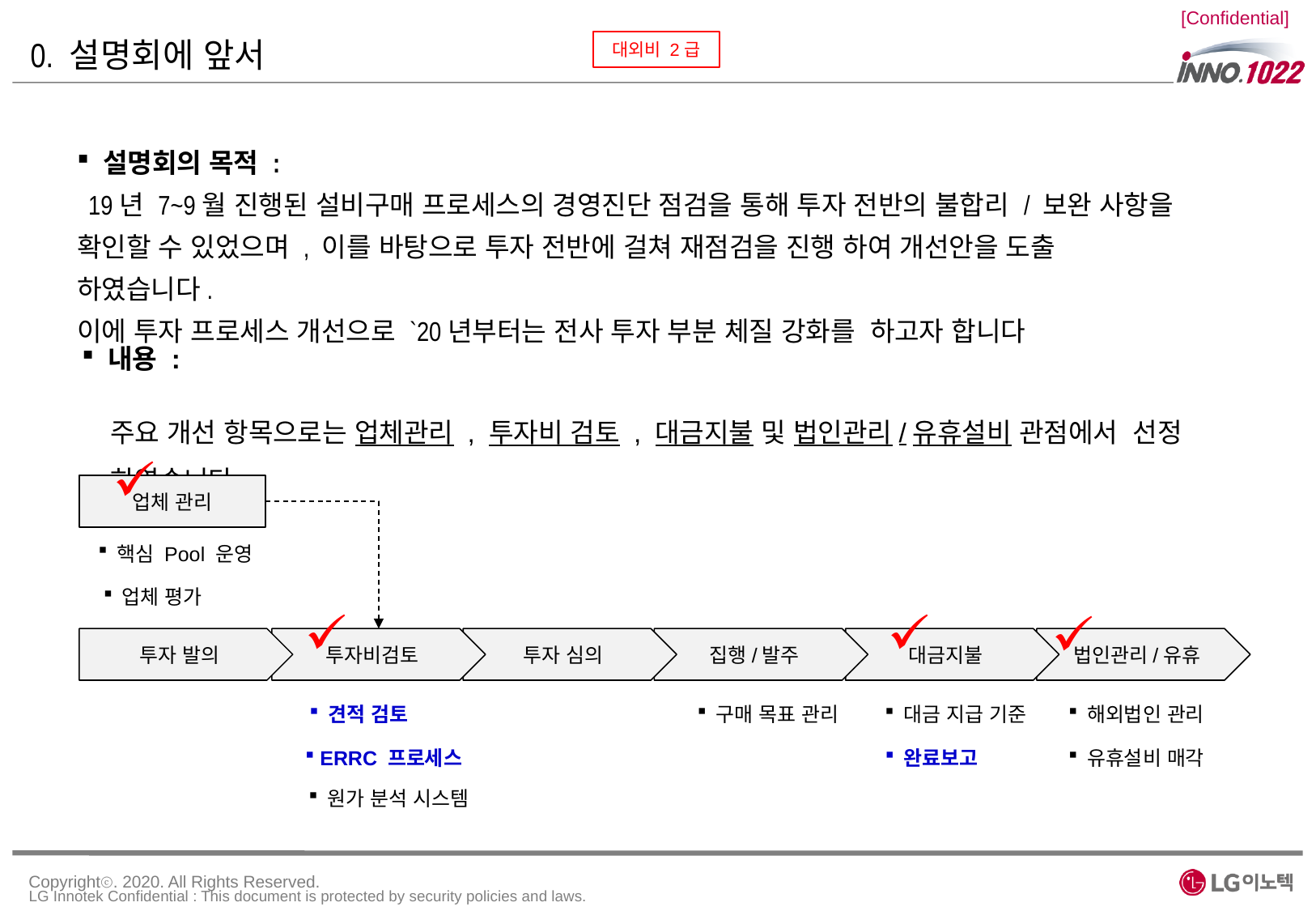

0. 설명회에 앞서
 설명회의 목적 :
19년 7~9월 진행된 설비구매 프로세스의 경영진단 점검을 통해 투자 전반의 불합리 / 보완 사항을
확인할 수 있었으며 , 이를 바탕으로 투자 전반에 걸쳐 재점검을 진행 하여 개선안을 도출 하였습니다.
이에 투자 프로세스 개선으로 `20년부터는 전사 투자 부분 체질 강화를  하고자 합니다
 내용 :
주요 개선 항목으로는 업체관리 , 투자비 검토 , 대금지불 및 법인관리/유휴설비 관점에서  선정 하였습니다.

업체 관리
 핵심 Pool 운영
 업체 평가

투자 발의
투자비검토
투자 심의
집행/발주
대금지불
법인관리/유휴
 구매 목표 관리
 견적 검토
 대금 지급 기준
 해외법인 관리
 ERRC 프로세스
 완료보고
 유휴설비 매각
 원가 분석 시스템